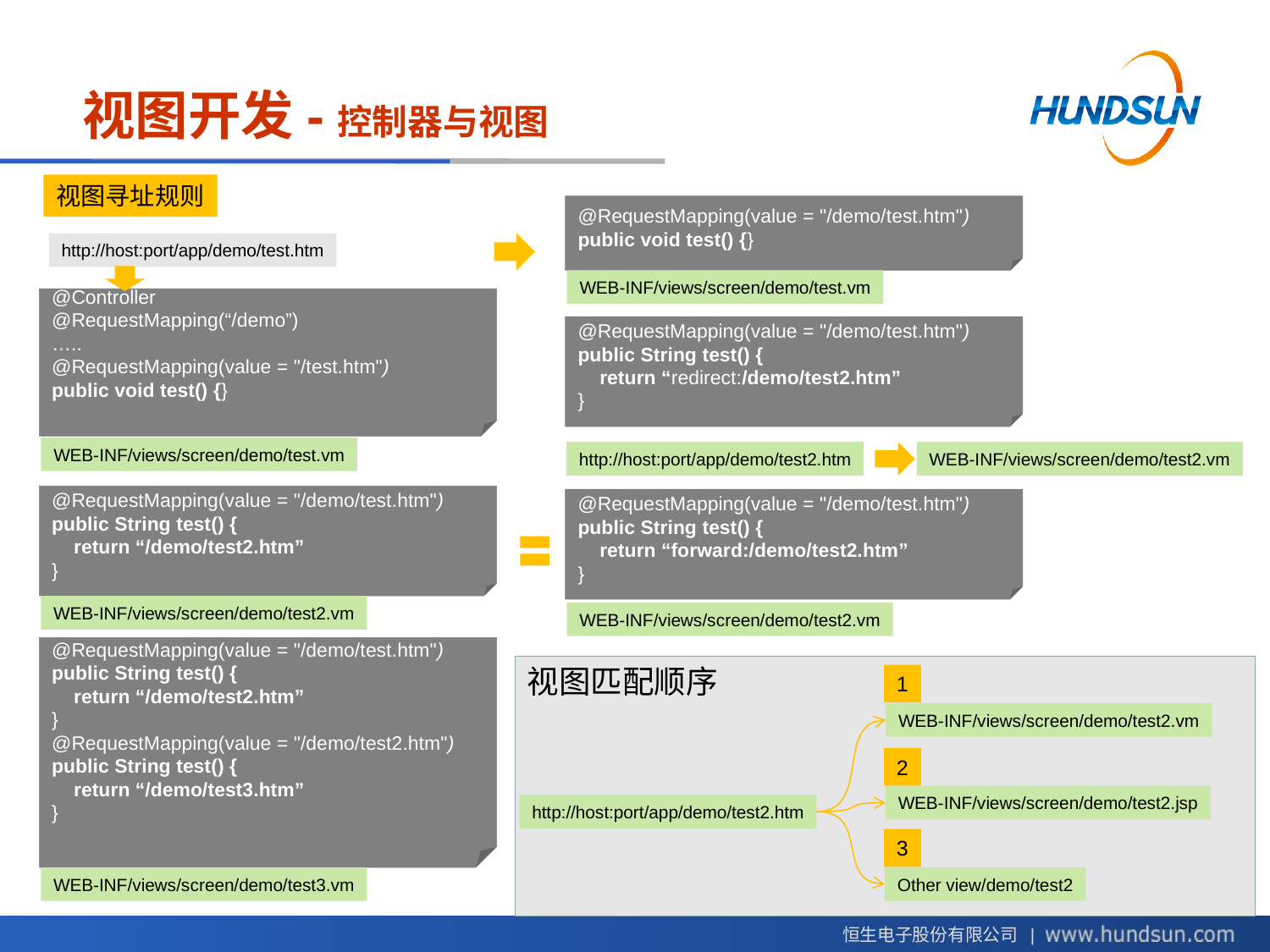

# 视图开发-控制器与视图
视图寻址规则
@RequestMapping(value = "/demo/test.htm")
public void test() {}
http://host:port/app/demo/test.htm

WEB-INF/views/screen/demo/test.vm
@Controller
@RequestMapping(“/demo”)
…..
@RequestMapping(value = "/test.htm")
public void test() {}

@RequestMapping(value = "/demo/test.htm")
public String test() {
    return “redirect:/demo/test2.htm”
}
WEB-INF/views/screen/demo/test.vm
WEB-INF/views/screen/demo/test2.vm
http://host:port/app/demo/test2.htm

@RequestMapping(value = "/demo/test.htm")
public String test() {
    return “/demo/test2.htm”
}
@RequestMapping(value = "/demo/test.htm")
public String test() {
    return “forward:/demo/test2.htm”
}

WEB-INF/views/screen/demo/test2.vm
WEB-INF/views/screen/demo/test2.vm
@RequestMapping(value = "/demo/test.htm")
public String test() {
    return “/demo/test2.htm”
}
@RequestMapping(value = "/demo/test2.htm")
public String test() {
    return “/demo/test3.htm”
}

视图匹配顺序
1
WEB-INF/views/screen/demo/test2.vm
2
WEB-INF/views/screen/demo/test2.jsp
http://host:port/app/demo/test2.htm
3
WEB-INF/views/screen/demo/test3.vm
Other view/demo/test2